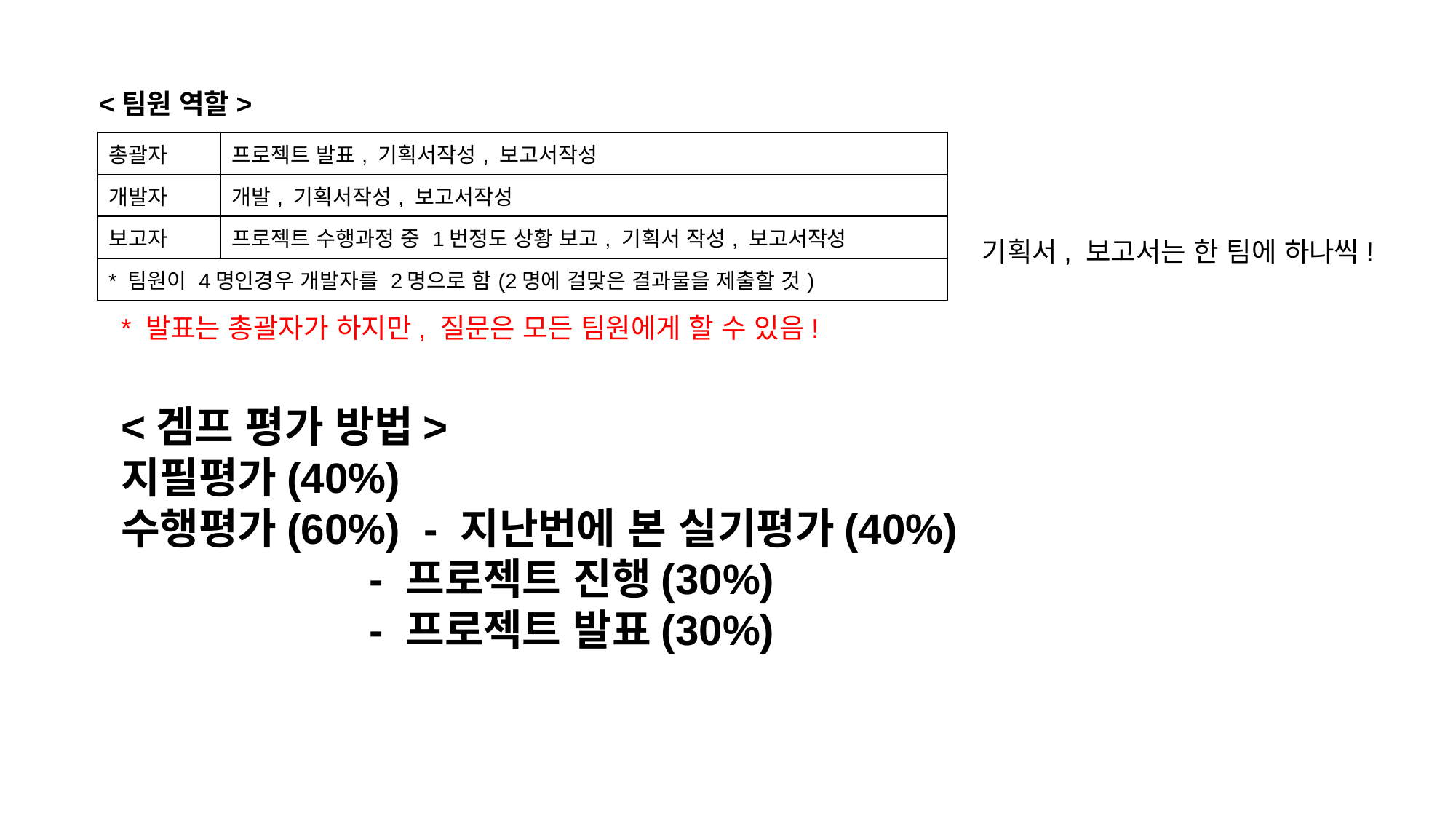

<팀원 역할>
| 총괄자 | 프로젝트 발표, 기획서작성, 보고서작성 |
| --- | --- |
| 개발자 | 개발, 기획서작성, 보고서작성 |
| 보고자 | 프로젝트 수행과정 중 1번정도 상황 보고, 기획서 작성, 보고서작성 |
| \* 팀원이 4명인경우 개발자를 2명으로 함(2명에 걸맞은 결과물을 제출할 것) |  |
기획서, 보고서는 한 팀에 하나씩!
* 발표는 총괄자가 하지만, 질문은 모든 팀원에게 할 수 있음!
<겜프 평가 방법>
지필평가(40%)
수행평가(60%)  - 지난번에 본 실기평가(40%)
                     - 프로젝트 진행(30%)
                     - 프로젝트 발표(30%)